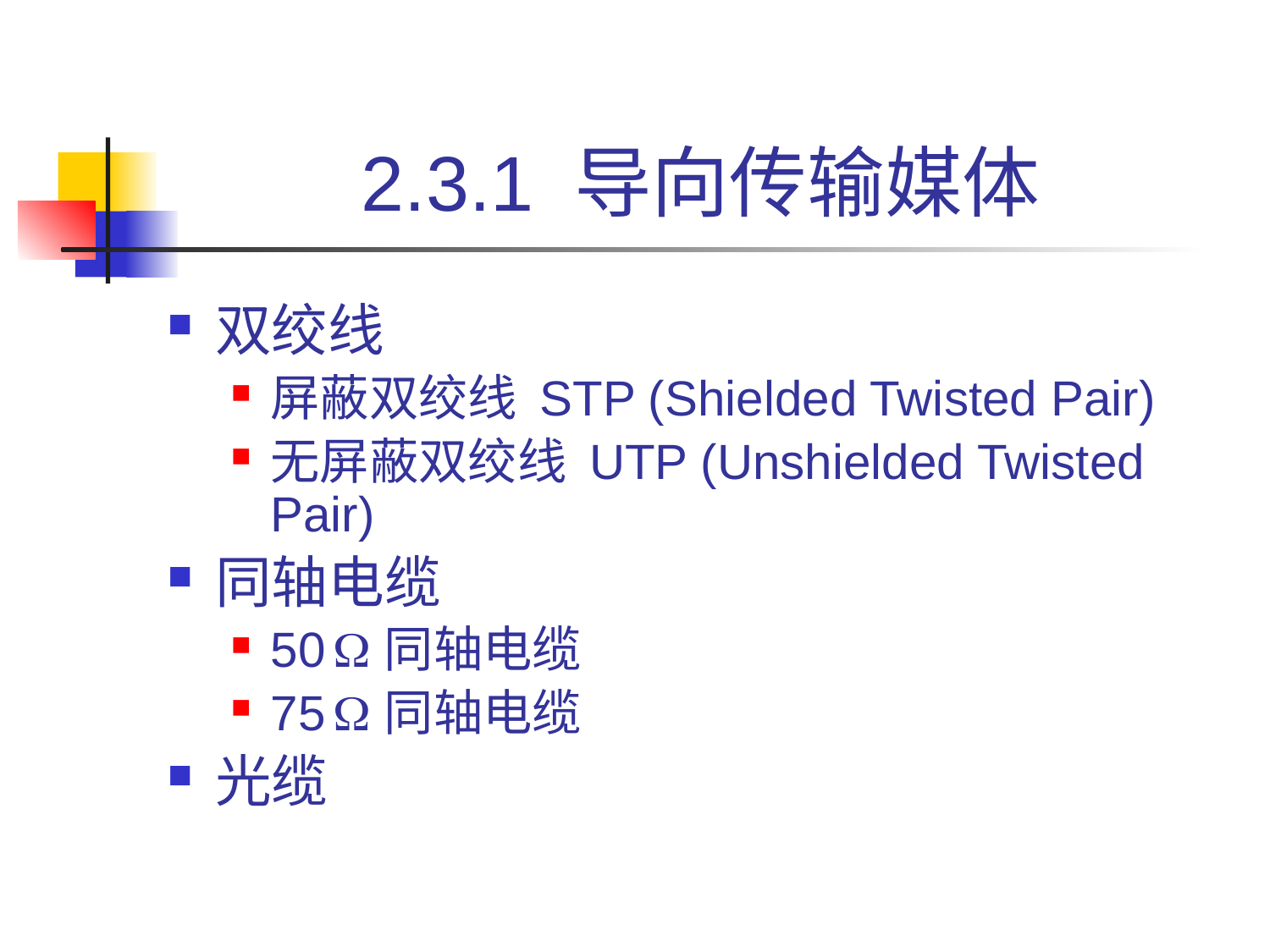

# 2.3.1 导向传输媒体
双绞线
屏蔽双绞线 STP (Shielded Twisted Pair)
无屏蔽双绞线 UTP (Unshielded Twisted Pair)
同轴电缆
50 Ω 同轴电缆
75 Ω 同轴电缆
光缆